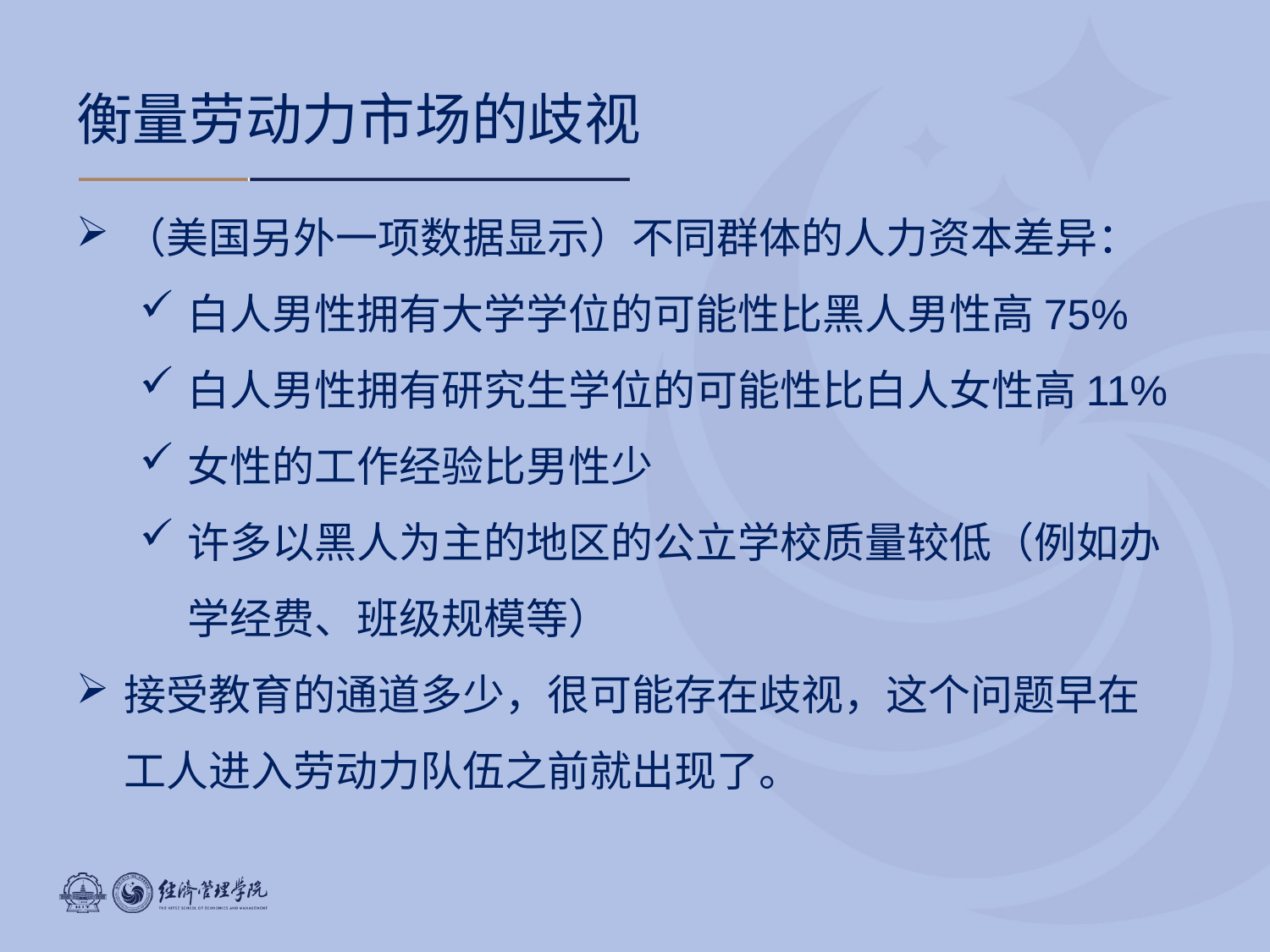

# 衡量劳动力市场的歧视
（美国另外一项数据显示）不同群体的人力资本差异：
白人男性拥有大学学位的可能性比黑人男性高75%
白人男性拥有研究生学位的可能性比白人女性高11%
女性的工作经验比男性少
许多以黑人为主的地区的公立学校质量较低（例如办学经费、班级规模等）
接受教育的通道多少，很可能存在歧视，这个问题早在工人进入劳动力队伍之前就出现了。